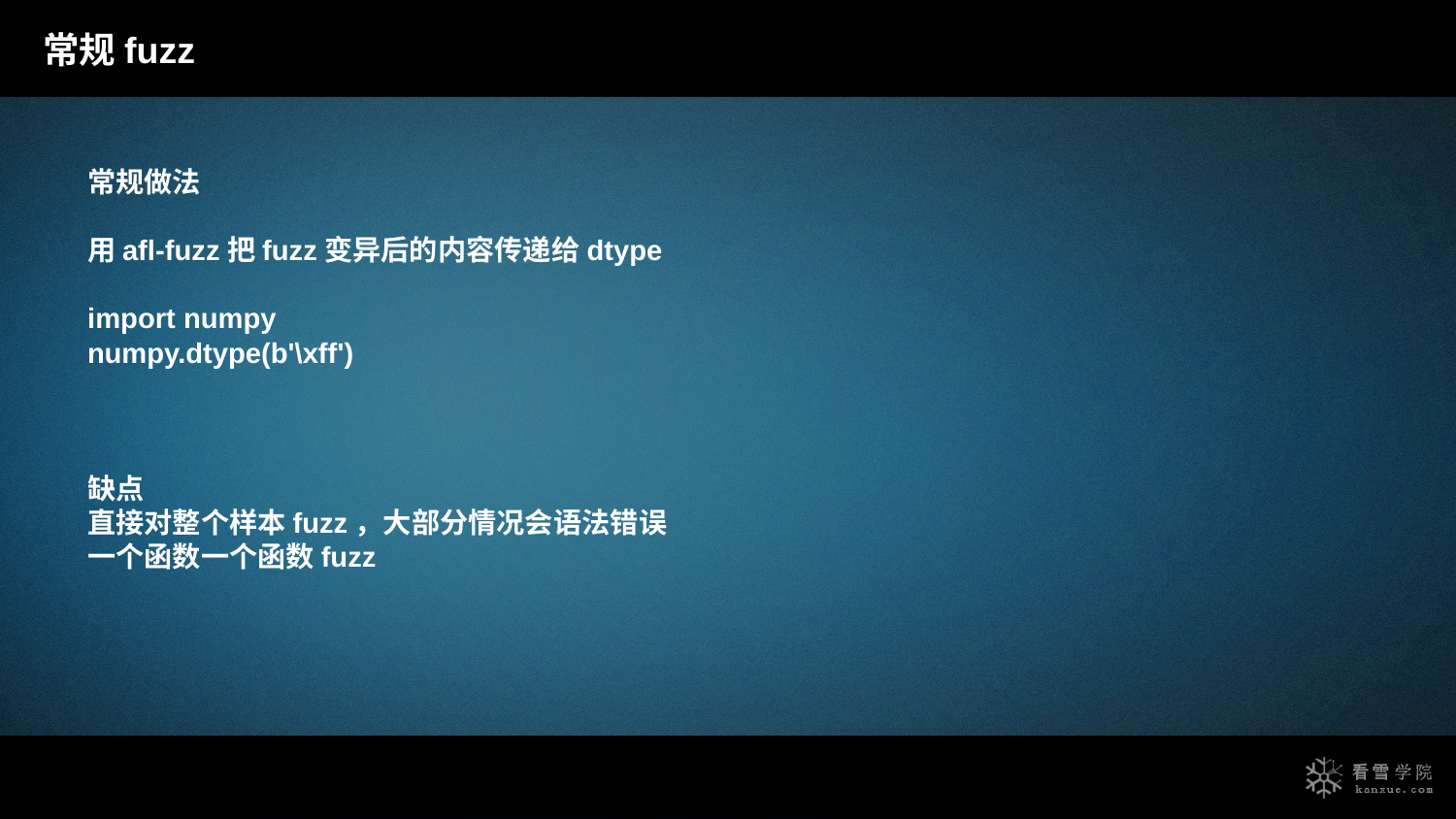

常规fuzz
常规做法

用afl-fuzz把fuzz变异后的内容传递给dtype

import numpy
numpy.dtype(b'\xff')

缺点
直接对整个样本fuzz，大部分情况会语法错误
一个函数一个函数fuzz